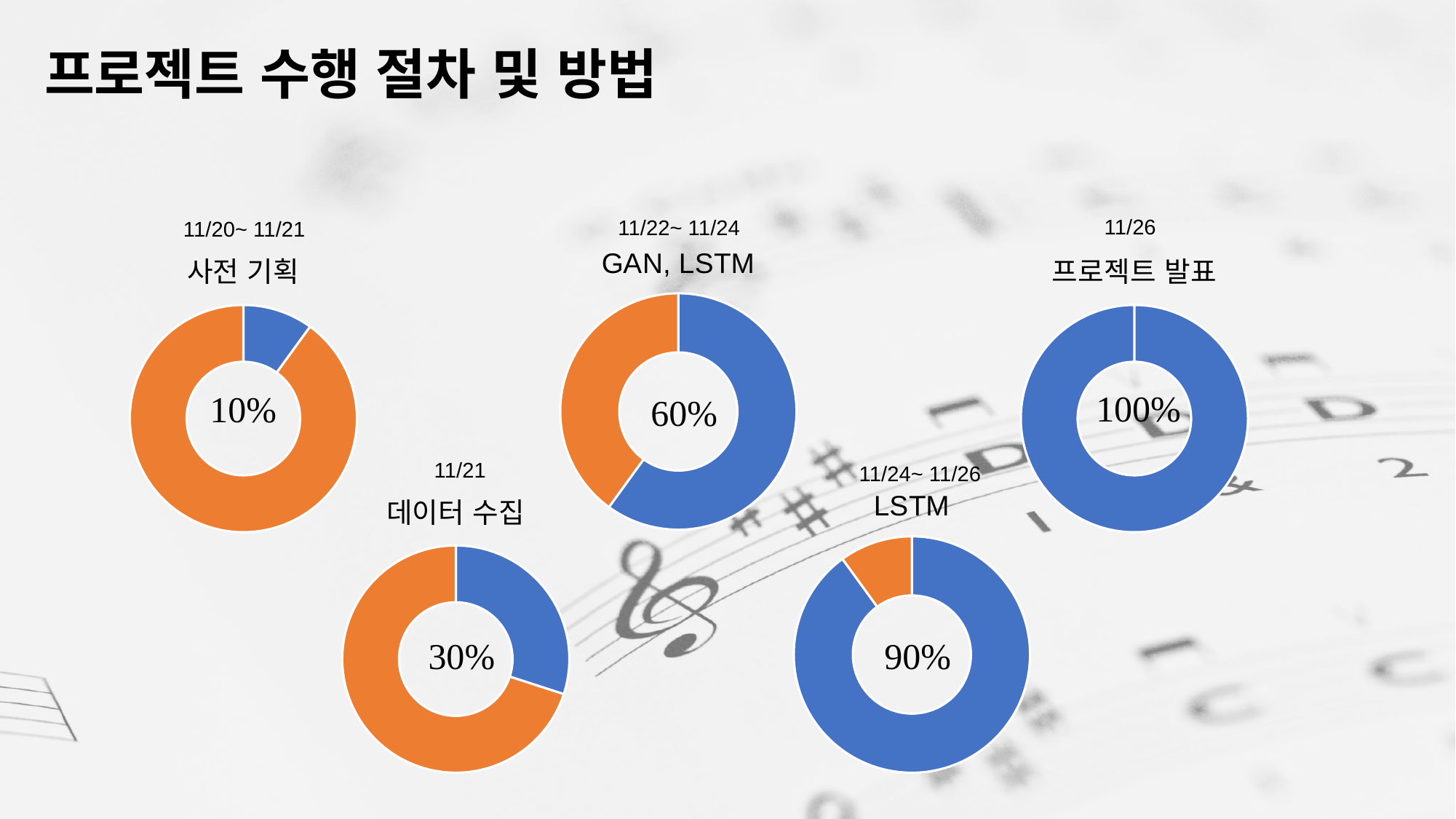

프로젝트 수행 절차 및 방법
11/26
11/22~ 11/24
11/20~ 11/21

### Chart: GAN, LSTM

| Category | 열1 |
|---|---|
| 1분기 | 0.6 |
| 2분기 | 0.4 |

### Chart: 사전 기획

| Category | 사전기획 |
|---|---|
| 1분기 | 0.1 |
| 2분기 | 0.9 |

### Chart: 프로젝트 발표

| Category | 사전기획 |
|---|---|
| 1분기 | 1.0 |
| 2분기 | 0.0 |
11/21
11/24~ 11/26

### Chart: 데이터 수집

| Category | 데이터수집 |
|---|---|
| 1분기 | 0.3 |
| 2분기 | 0.7 |

### Chart: LSTM

| Category | 사전기획 |
|---|---|
| 1분기 | 0.9 |
| 2분기 | 0.1 |